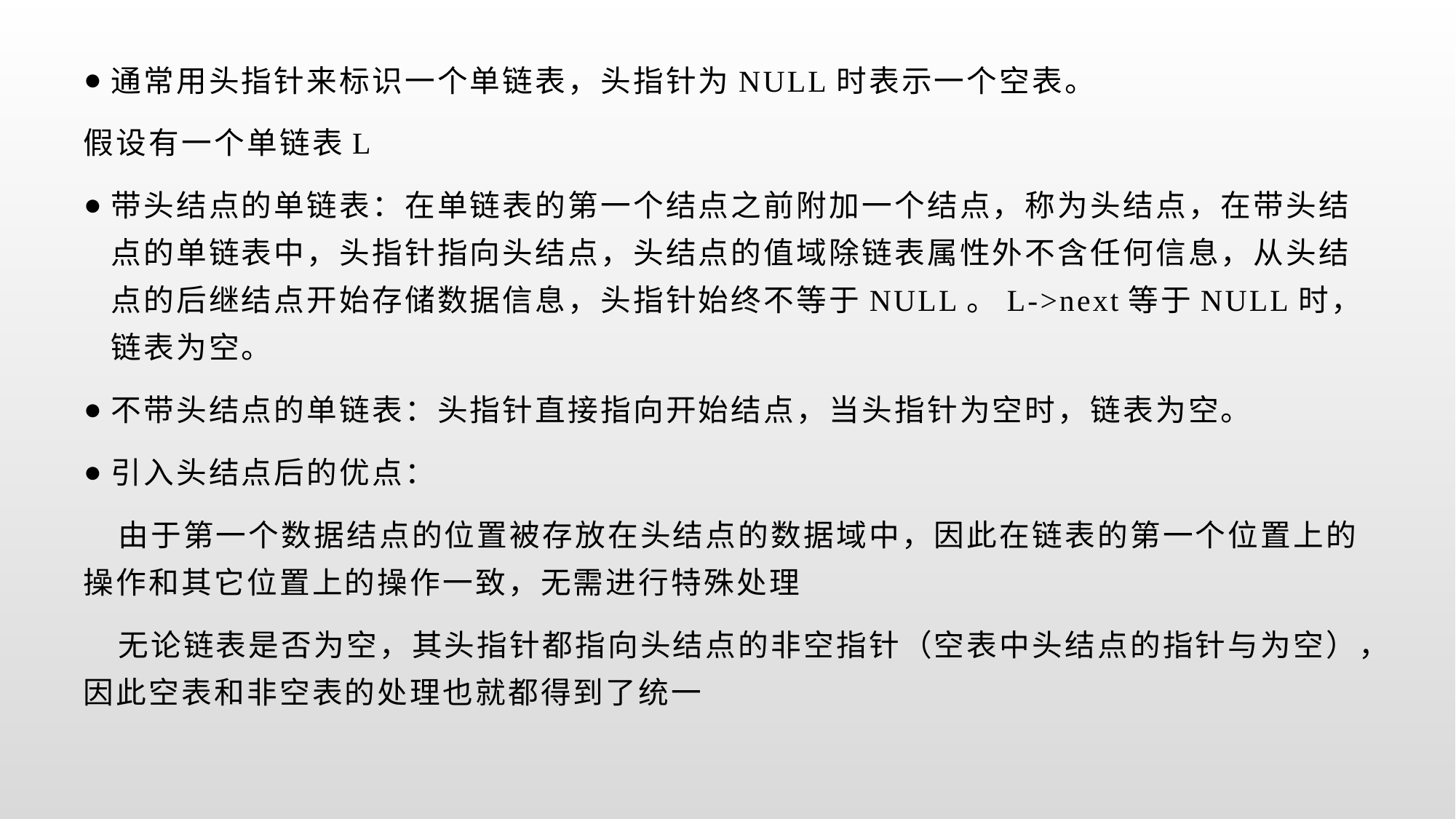

通常用头指针来标识一个单链表，头指针为NULL时表示一个空表。
假设有一个单链表L
带头结点的单链表：在单链表的第一个结点之前附加一个结点，称为头结点，在带头结点的单链表中，头指针指向头结点，头结点的值域除链表属性外不含任何信息，从头结点的后继结点开始存储数据信息，头指针始终不等于NULL。L->next等于NULL时，链表为空。
不带头结点的单链表：头指针直接指向开始结点，当头指针为空时，链表为空。
引入头结点后的优点：
   由于第一个数据结点的位置被存放在头结点的数据域中，因此在链表的第一个位置上的操作和其它位置上的操作一致，无需进行特殊处理
   无论链表是否为空，其头指针都指向头结点的非空指针（空表中头结点的指针与为空），因此空表和非空表的处理也就都得到了统一